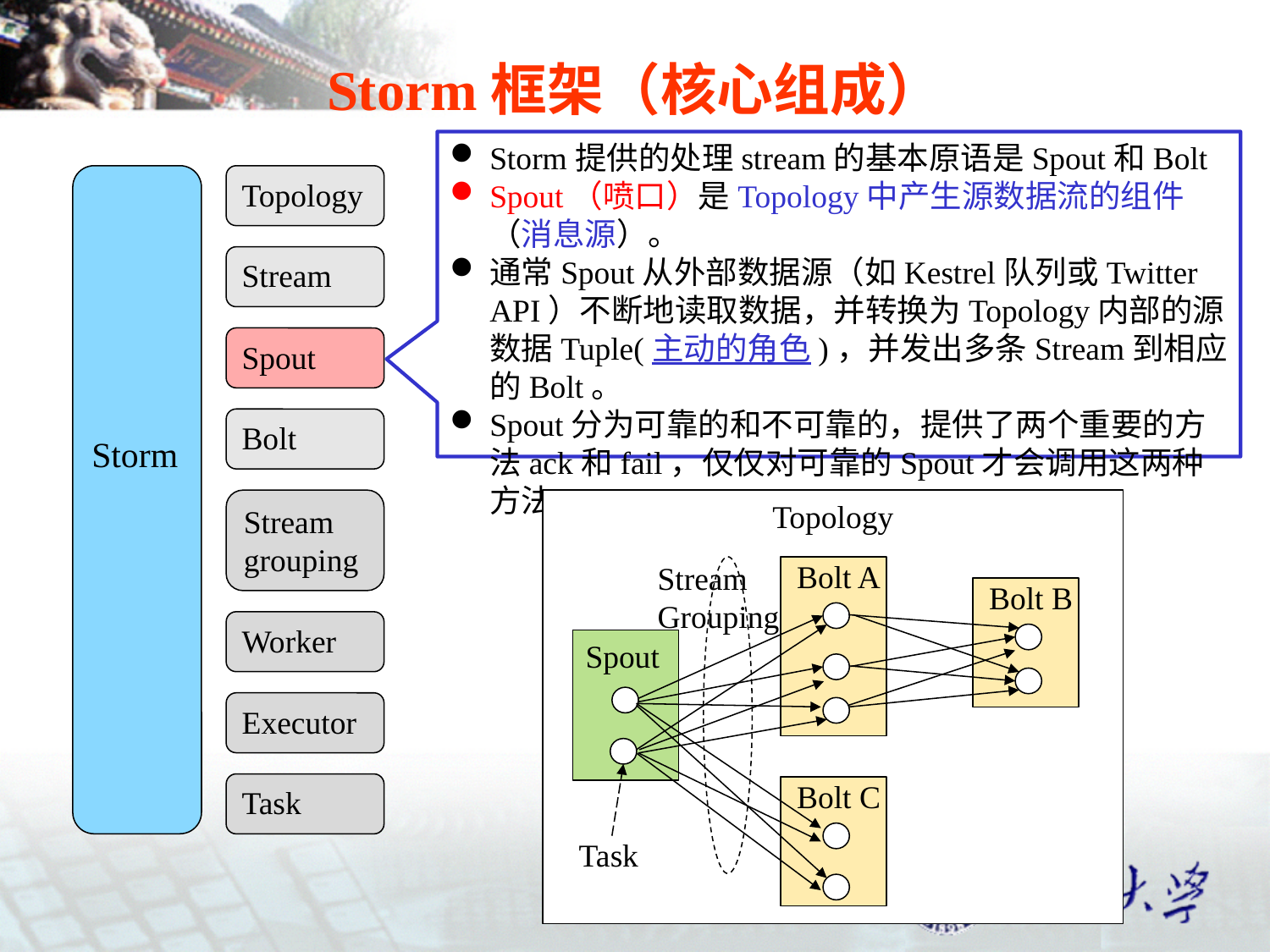

# Storm框架（核心组成）
Storm提供的处理stream的基本原语是Spout和Bolt
Spout（喷口）是Topology中产生源数据流的组件（消息源）。
通常Spout从外部数据源（如Kestrel队列或Twitter API）不断地读取数据，并转换为Topology内部的源数据Tuple(主动的角色)，并发出多条Stream到相应的Bolt。
Spout分为可靠的和不可靠的，提供了两个重要的方法ack和fail，仅仅对可靠的Spout才会调用这两种方法。

Storm
Topology
Stream
Spout
Bolt
Stream
grouping
Worker
Executor
Task
Topology
Stream
Grouping

  Bolt A

  Bolt B

Spout

  Bolt C

Task